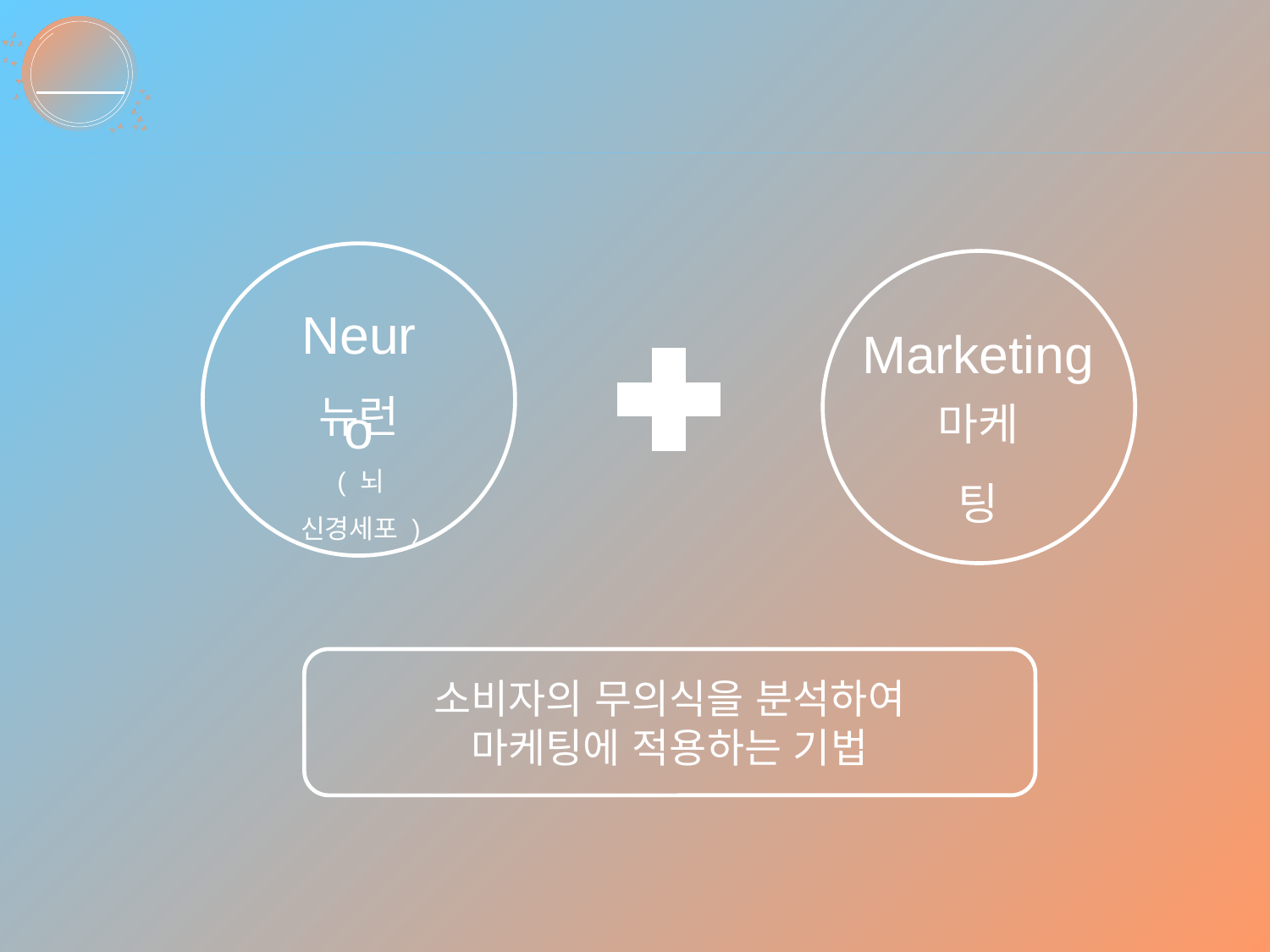

뉴로 마케팅이란?

Neuro
Marketing

뉴런
마케팅
( 뇌 신경세포 )

소비자의 무의식을 분석하여
마케팅에 적용하는 기법